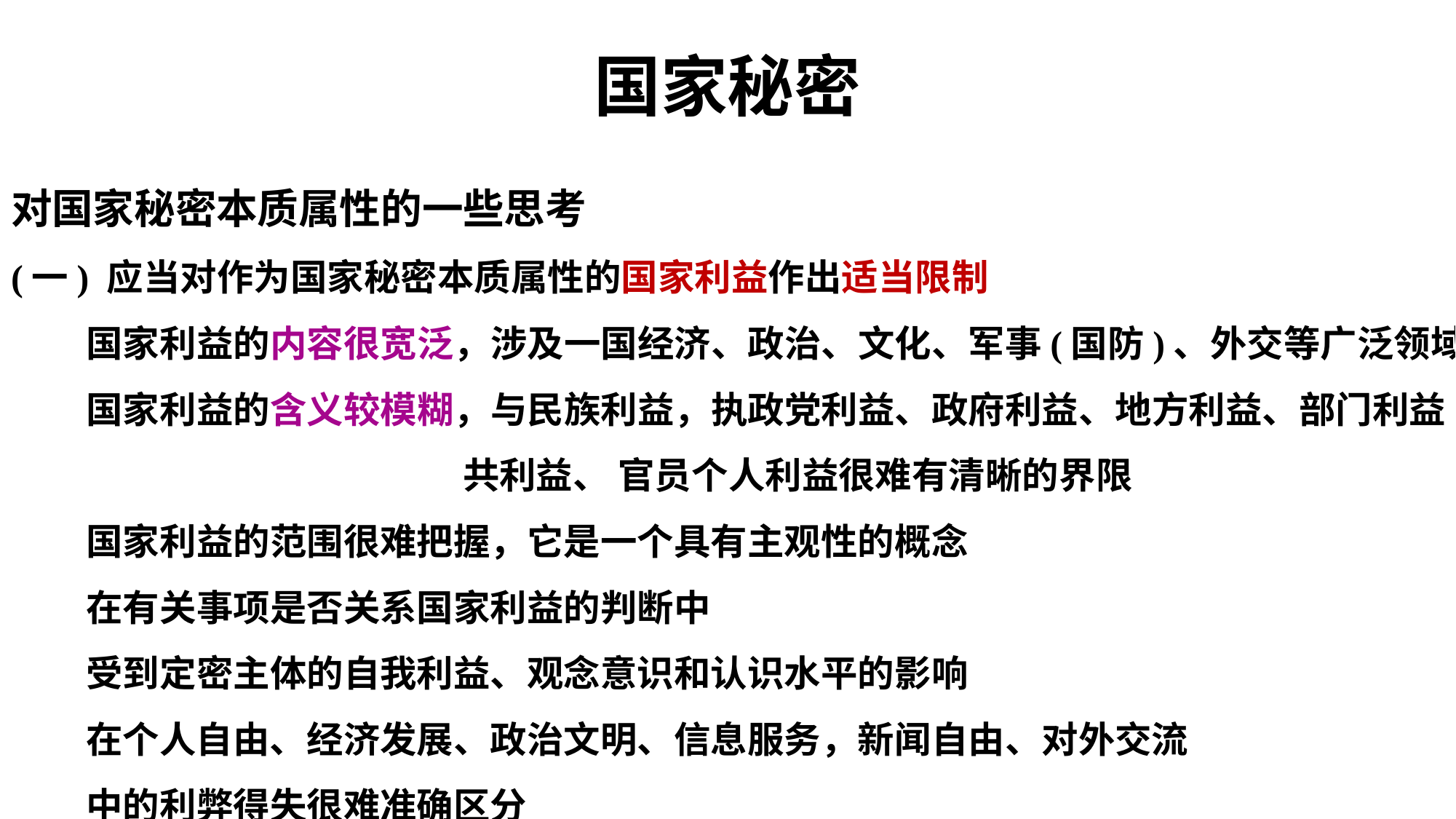

# 国家秘密
对国家秘密本质属性的一些思考
(一) 应当对作为国家秘密本质属性的国家利益作出适当限制
        国家利益的内容很宽泛，涉及一国经济、政治、文化、军事(国防)、外交等广泛领域
        国家利益的含义较模糊，与民族利益，执政党利益、政府利益、地方利益、部门利益
                                                     共利益、 官员个人利益很难有清晰的界限
        国家利益的范围很难把握，它是一个具有主观性的概念
        在有关事项是否关系国家利益的判断中
        受到定密主体的自我利益、观念意识和认识水平的影响
        在个人自由、经济发展、政治文明、信息服务，新闻自由、对外交流
        中的利弊得失很难准确区分